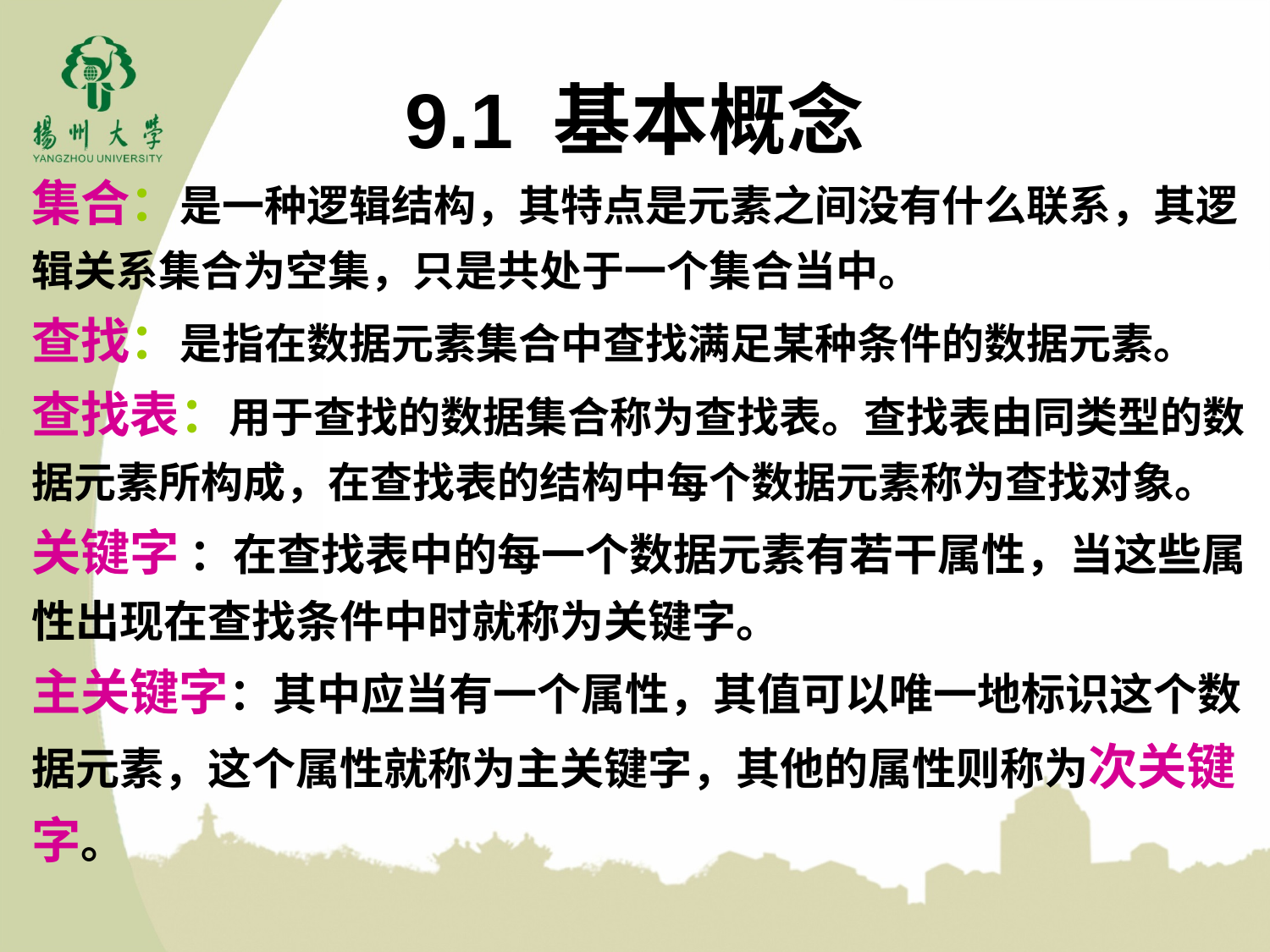

# 9.1 基本概念
集合：是一种逻辑结构，其特点是元素之间没有什么联系，其逻辑关系集合为空集，只是共处于一个集合当中。
查找：是指在数据元素集合中查找满足某种条件的数据元素。
查找表：用于查找的数据集合称为查找表。查找表由同类型的数据元素所构成，在查找表的结构中每个数据元素称为查找对象。
关键字 ：在查找表中的每一个数据元素有若干属性，当这些属性出现在查找条件中时就称为关键字。
主关键字：其中应当有一个属性，其值可以唯一地标识这个数据元素，这个属性就称为主关键字，其他的属性则称为次关键字。
2